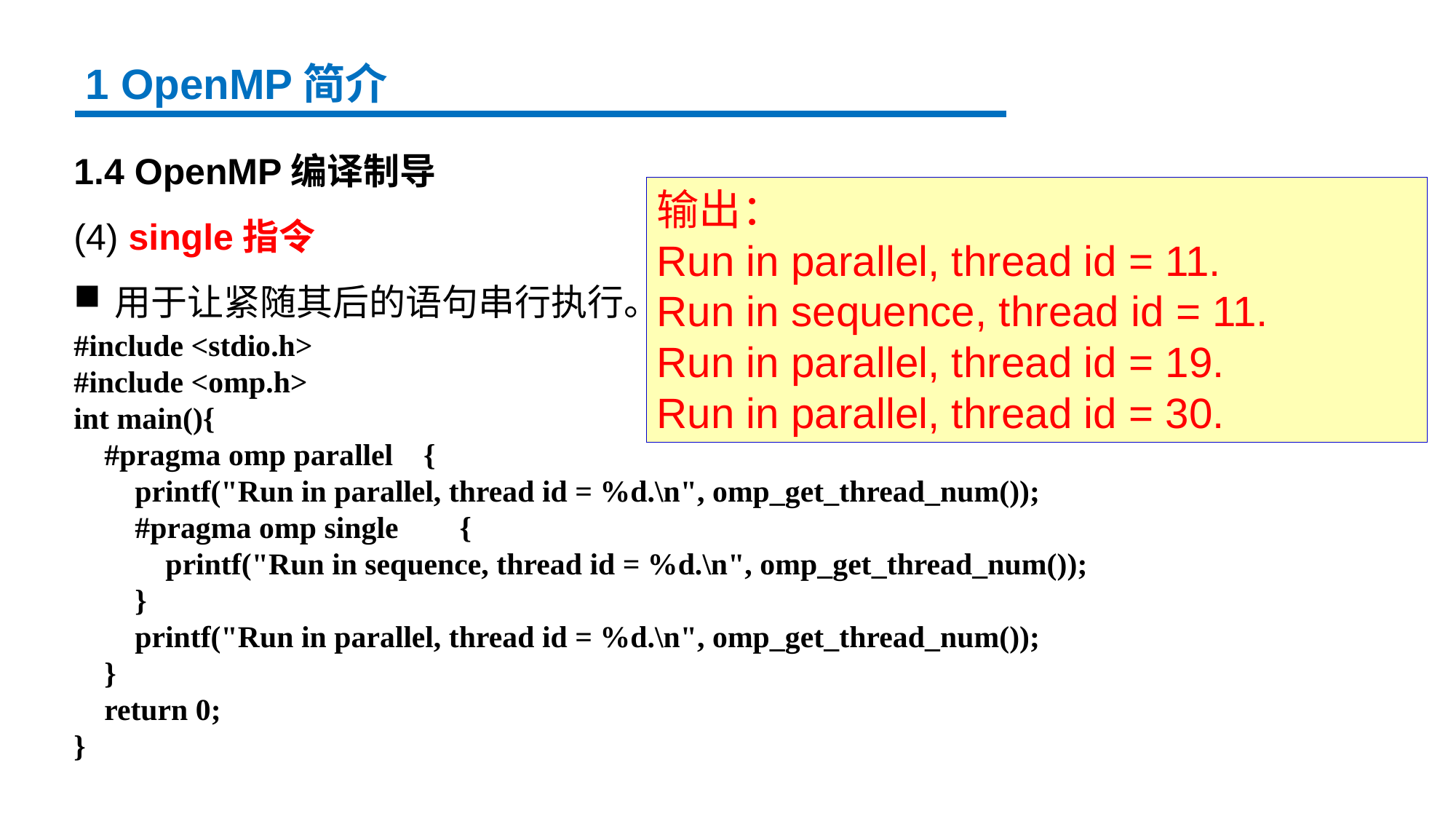

1 OpenMP简介
1.4 OpenMP编译制导
(4) single指令
用于让紧随其后的语句串行执行。
输出：
Run in parallel, thread id = 11.
Run in sequence, thread id = 11.
Run in parallel, thread id = 19.
Run in parallel, thread id = 30.
#include <stdio.h>
#include <omp.h>
int main(){
    #pragma omp parallel    {
        printf("Run in parallel, thread id = %d.\n", omp_get_thread_num());
        #pragma omp single        {
            printf("Run in sequence, thread id = %d.\n", omp_get_thread_num());
        }
        printf("Run in parallel, thread id = %d.\n", omp_get_thread_num());
    }
    return 0;
}